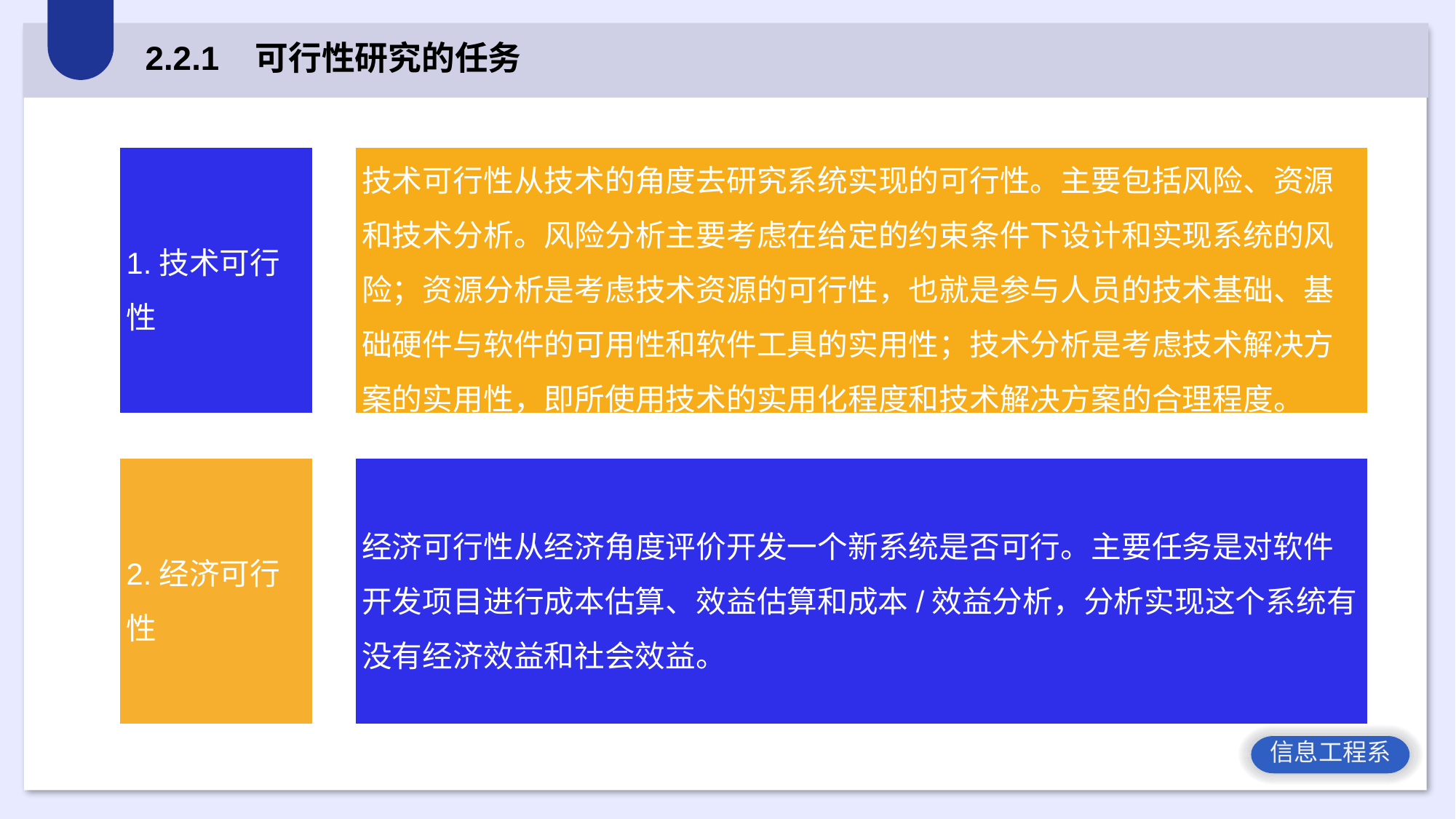

2.2.1   可行性研究的任务
1.技术可行性
技术可行性从技术的角度去研究系统实现的可行性。主要包括风险、资源和技术分析。风险分析主要考虑在给定的约束条件下设计和实现系统的风险；资源分析是考虑技术资源的可行性，也就是参与人员的技术基础、基础硬件与软件的可用性和软件工具的实用性；技术分析是考虑技术解决方案的实用性，即所使用技术的实用化程度和技术解决方案的合理程度。
2.经济可行性
经济可行性从经济角度评价开发一个新系统是否可行。主要任务是对软件开发项目进行成本估算、效益估算和成本/效益分析，分析实现这个系统有没有经济效益和社会效益。